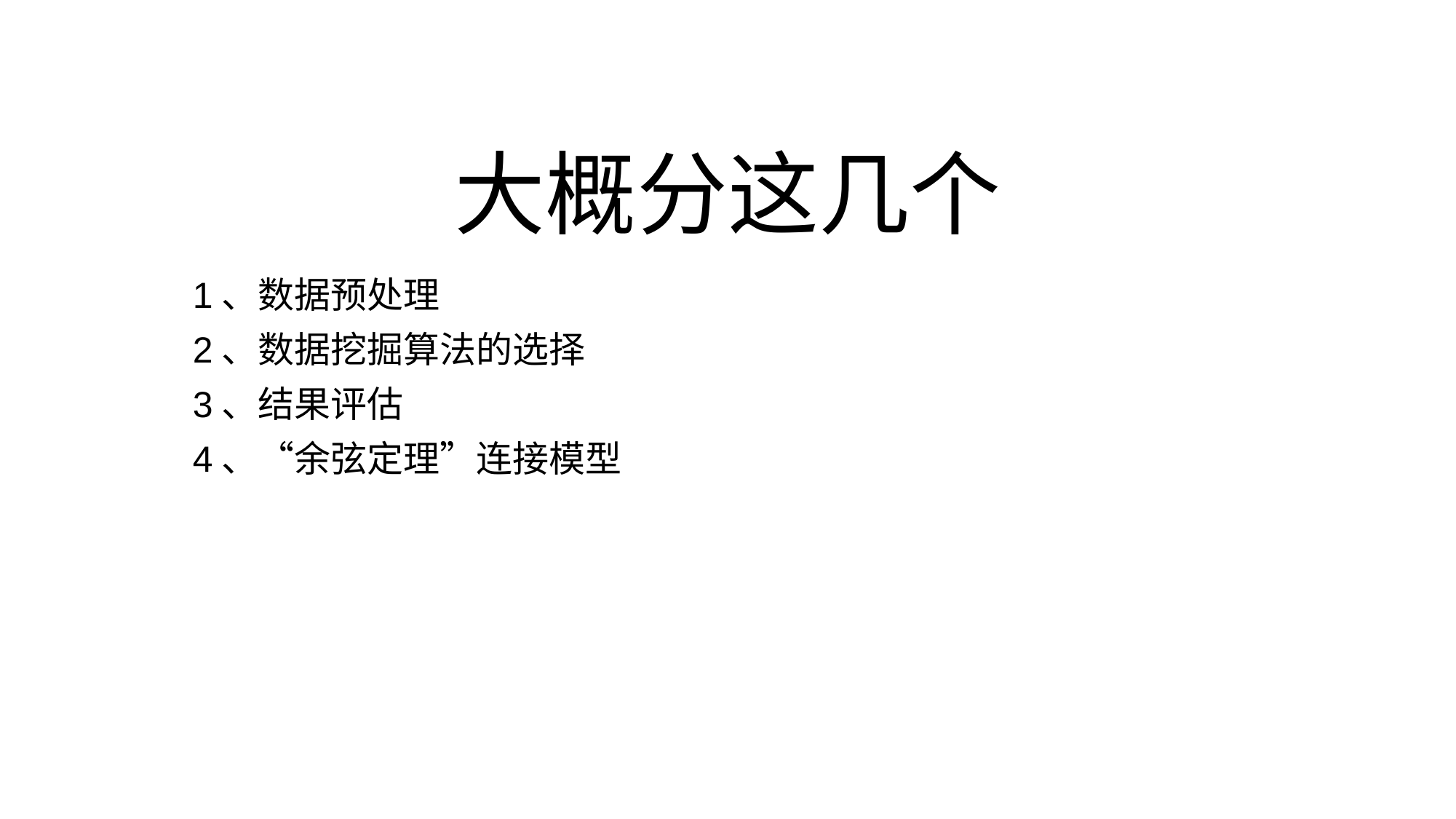

# 大概分这几个
1、数据预处理
2、数据挖掘算法的选择
3、结果评估
4、“余弦定理”连接模型